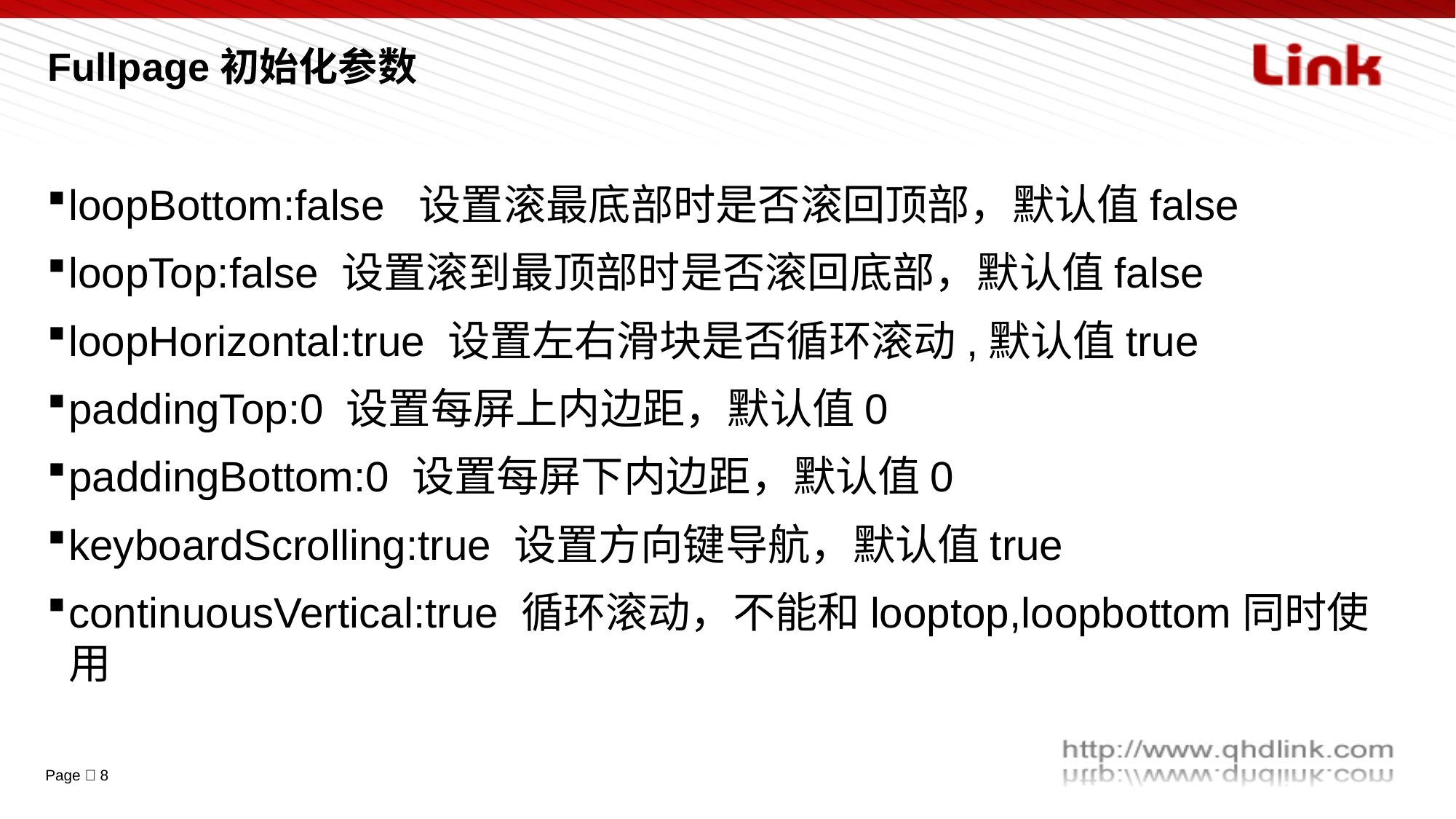

# Fullpage初始化参数
loopBottom:false  设置滚最底部时是否滚回顶部，默认值false
loopTop:false 设置滚到最顶部时是否滚回底部，默认值false
loopHorizontal:true 设置左右滑块是否循环滚动,默认值true
paddingTop:0 设置每屏上内边距，默认值0
paddingBottom:0 设置每屏下内边距，默认值0
keyboardScrolling:true 设置方向键导航，默认值true
continuousVertical:true 循环滚动，不能和looptop,loopbottom同时使用